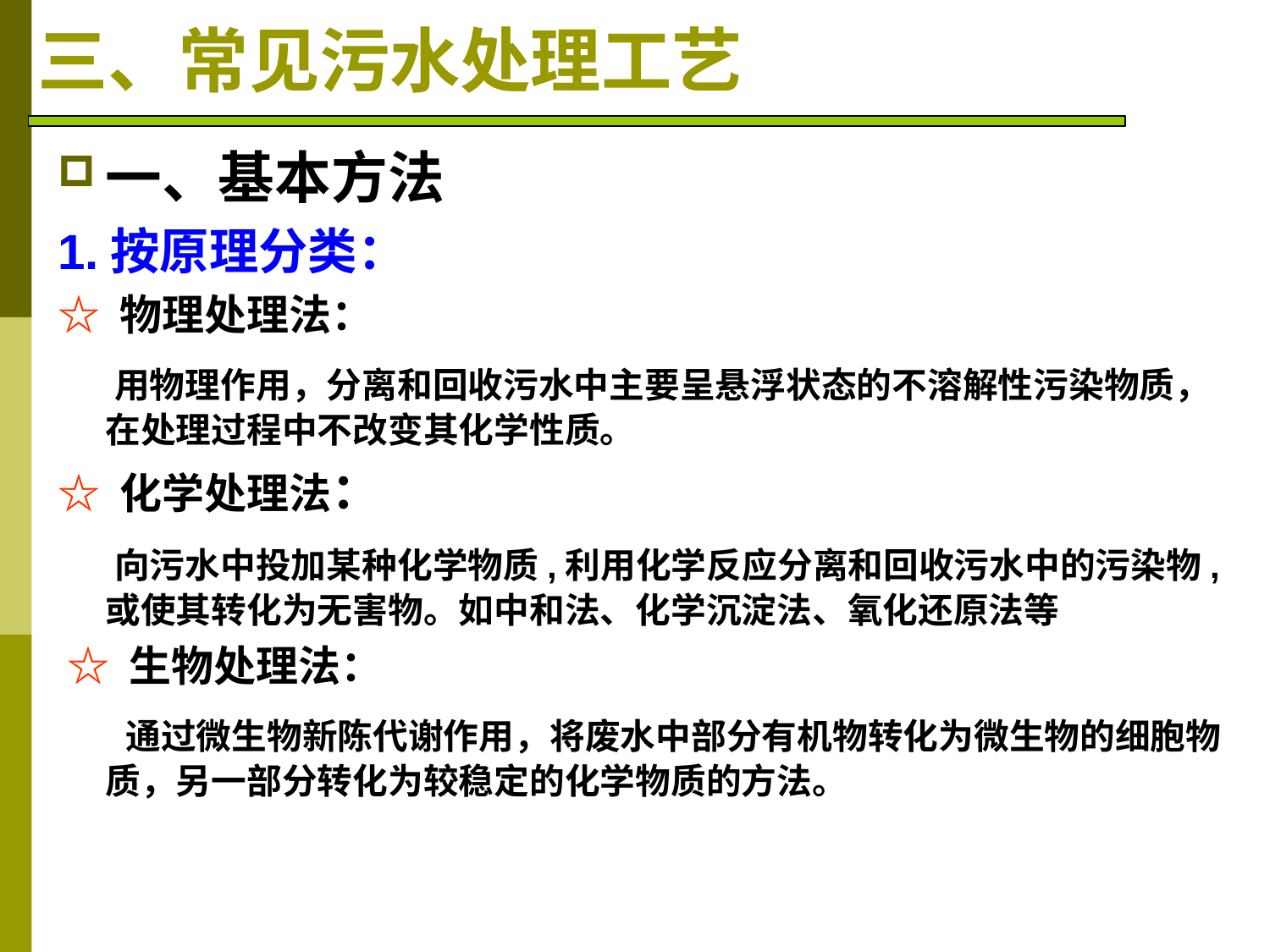

# 三、常见污水处理工艺

一、基本方法
1.按原理分类：
☆ 物理处理法：
    用物理作用，分离和回收污水中主要呈悬浮状态的不溶解性污染物质，在处理过程中不改变其化学性质。
☆ 化学处理法：
    向污水中投加某种化学物质,利用化学反应分离和回收污水中的污染物,或使其转化为无害物。如中和法、化学沉淀法、氧化还原法等
 ☆ 生物处理法：
     通过微生物新陈代谢作用，将废水中部分有机物转化为微生物的细胞物质，另一部分转化为较稳定的化学物质的方法。